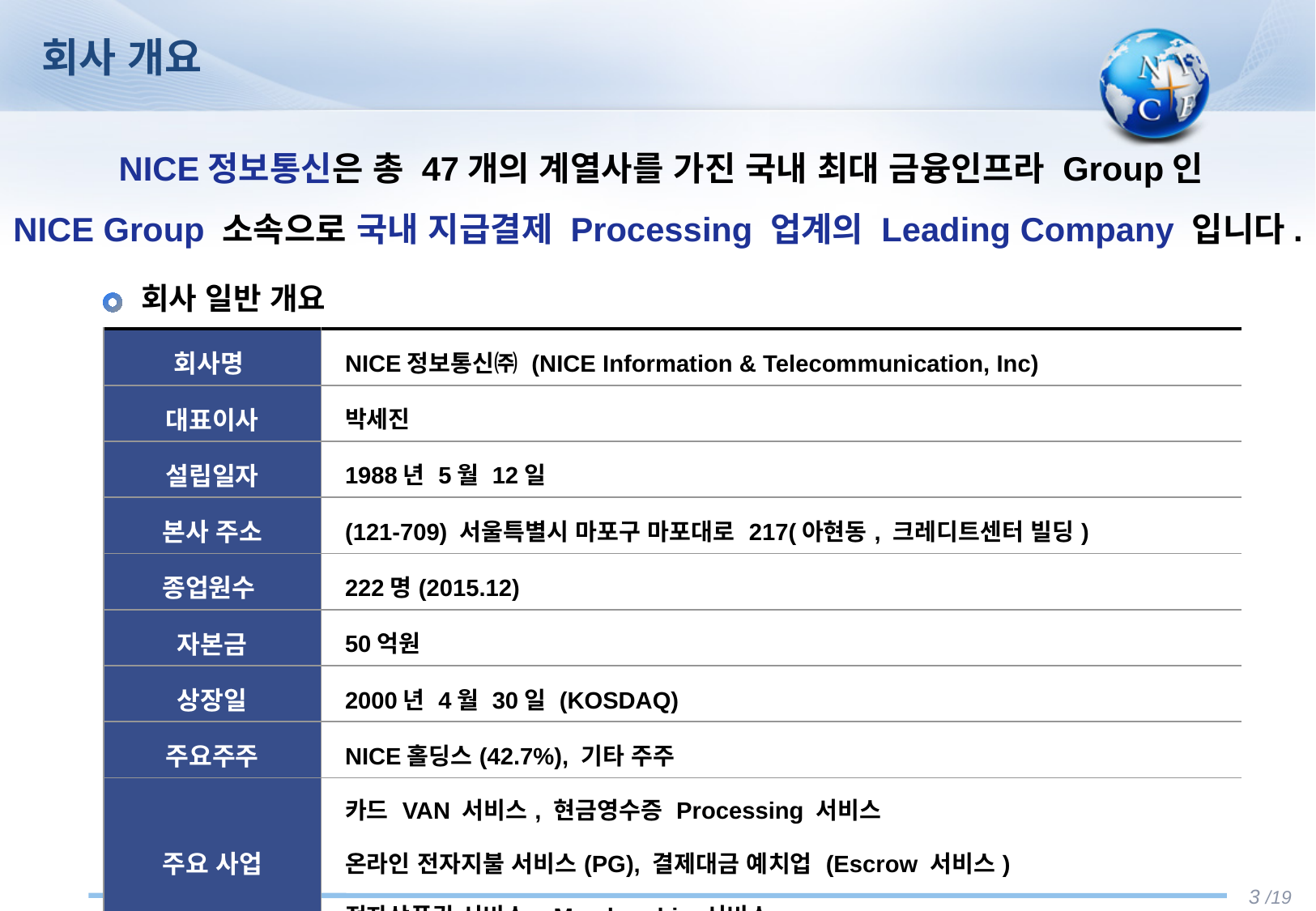

회사 개요
 NICE정보통신은 총 47개의 계열사를 가진 국내 최대 금융인프라 Group인
NICE Group 소속으로 국내 지급결제 Processing 업계의 Leading Company 입니다.
회사 일반 개요

| 회사명 | NICE정보통신㈜ (NICE Information & Telecommunication, Inc) |
| --- | --- |
| 대표이사 | 박세진 |
| 설립일자 | 1988년 5월 12일 |
| 본사 주소 | (121-709) 서울특별시 마포구 마포대로 217(아현동, 크레디트센터 빌딩) |
| 종업원수 | 222명(2015.12) |
| 자본금 | 50억원 |
| 상장일 | 2000년 4월 30일 (KOSDAQ) |
| 주요주주 | NICE홀딩스(42.7%), 기타 주주 |
| 주요 사업 | 카드 VAN 서비스, 현금영수증 Processing 서비스 |
|  | 온라인 전자지불 서비스(PG), 결제대금 예치업 (Escrow 서비스) |
|  | 전자상품권 서비스 , Membership 서비스 |